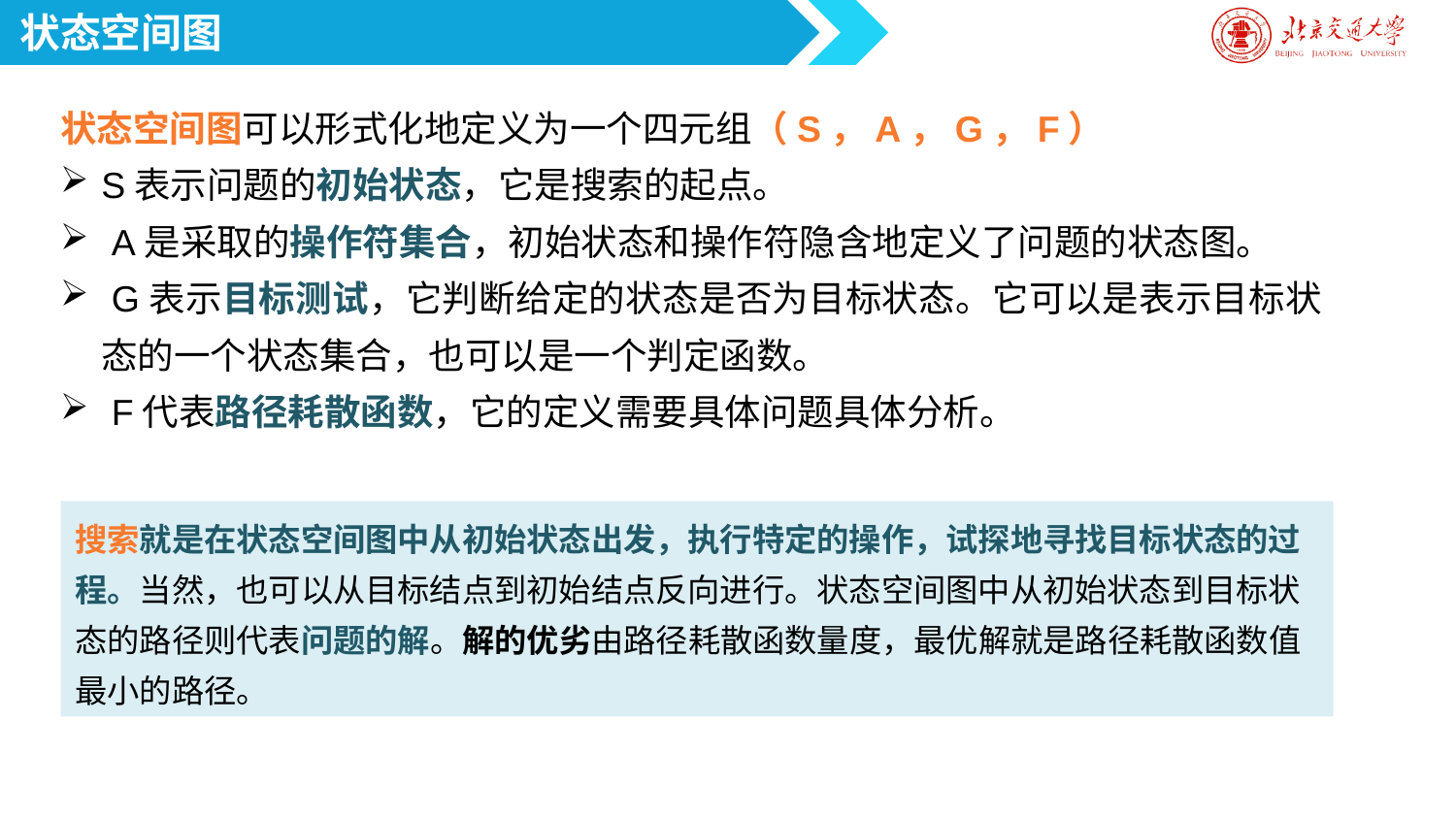

状态空间图
状态空间图可以形式化地定义为一个四元组（S，A，G，F）
S表示问题的初始状态，它是搜索的起点。
 A是采取的操作符集合，初始状态和操作符隐含地定义了问题的状态图。
 G表示目标测试，它判断给定的状态是否为目标状态。它可以是表示目标状态的一个状态集合，也可以是一个判定函数。
 F代表路径耗散函数，它的定义需要具体问题具体分析。
搜索就是在状态空间图中从初始状态出发，执行特定的操作，试探地寻找目标状态的过程。当然，也可以从目标结点到初始结点反向进行。状态空间图中从初始状态到目标状态的路径则代表问题的解。解的优劣由路径耗散函数量度，最优解就是路径耗散函数值最小的路径。